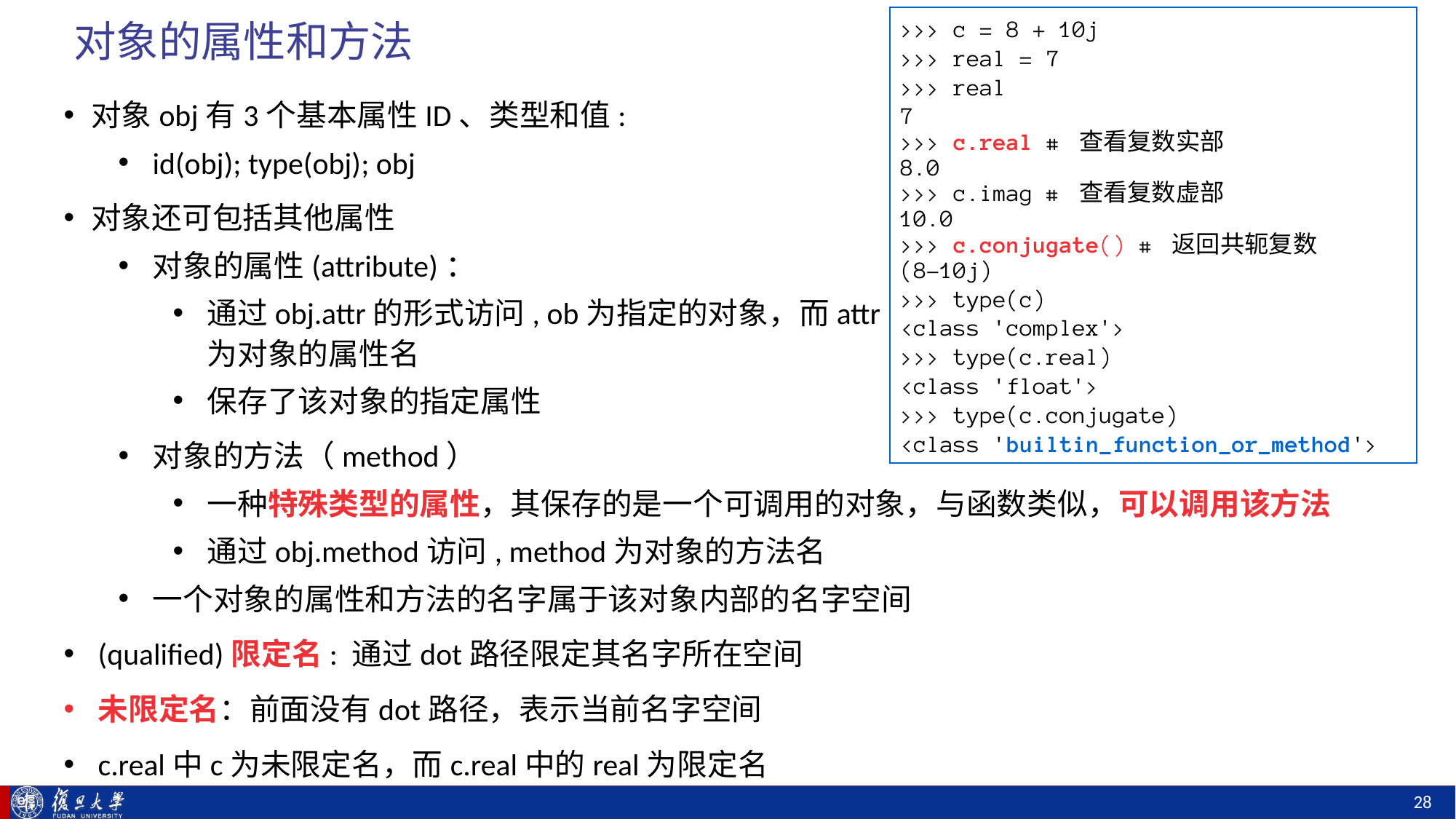

# 对象的属性和方法
>>> c = 8 + 10j
>>> real = 7
>>> real
7
>>> c.real # 查看复数实部
8.0
>>> c.imag # 查看复数虚部
10.0
>>> c.conjugate() # 返回共轭复数
(8-10j)
>>> type(c)
<class 'complex'>
>>> type(c.real)
<class 'float'>
>>> type(c.conjugate)
<class 'builtin_function_or_method'>
对象obj有3个基本属性ID、类型和值:
id(obj); type(obj); obj
对象还可包括其他属性
对象的属性(attribute)：
通过obj.attr的形式访问, ob为指定的对象，而attr为对象的属性名
保存了该对象的指定属性
对象的方法（method）
一种特殊类型的属性，其保存的是一个可调用的对象，与函数类似，可以调用该方法
通过obj.method访问, method为对象的方法名
一个对象的属性和方法的名字属于该对象内部的名字空间
(qualified)限定名: 通过dot路径限定其名字所在空间
未限定名：前面没有dot路径，表示当前名字空间
c.real中c为未限定名，而c.real中的real为限定名